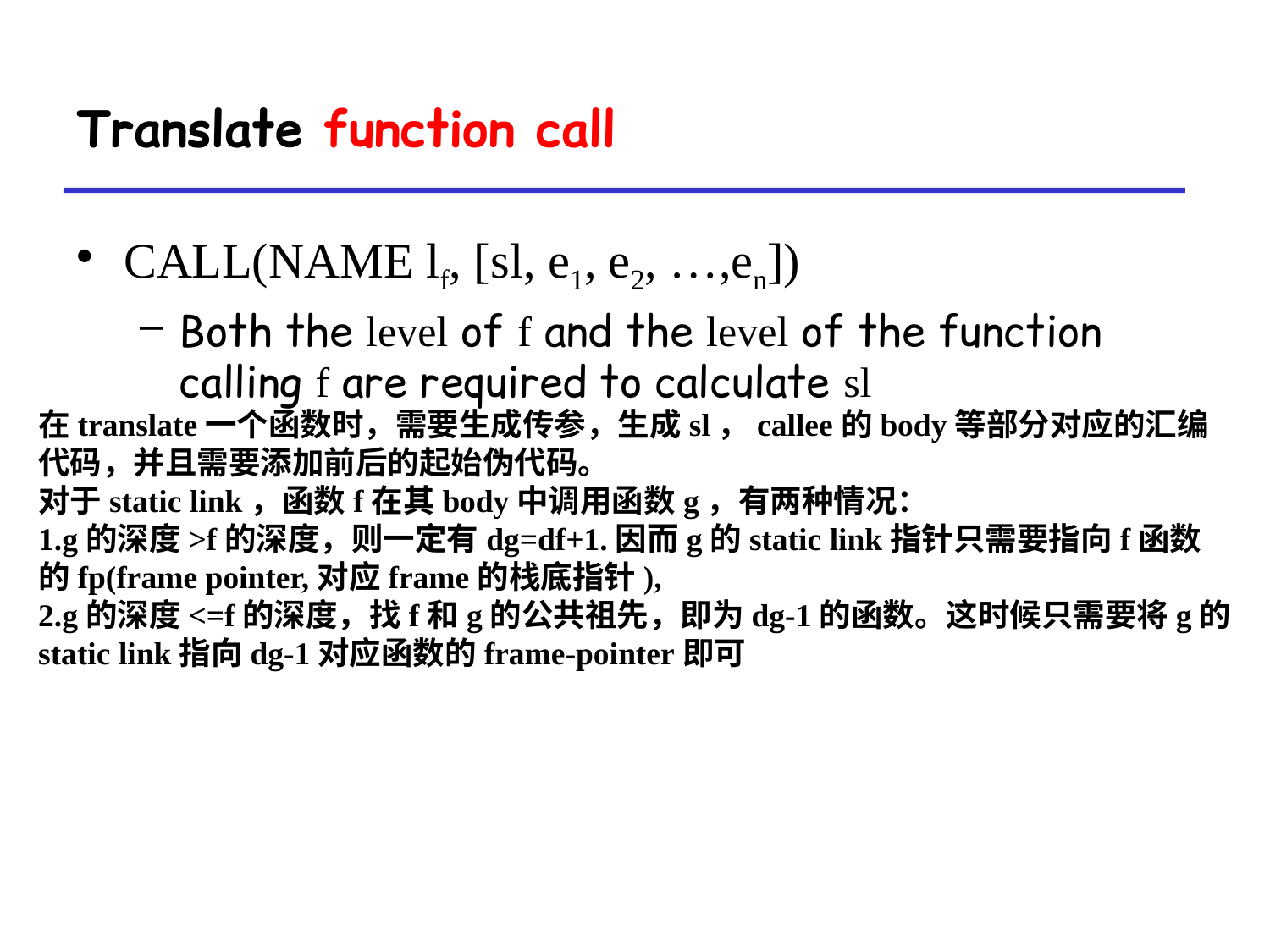

# Translate function call
CALL(NAME lf, [sl, e1, e2, …,en])
Both the level of f and the level of the function calling f are required to calculate sl

在translate一个函数时，需要生成传参，生成sl，callee的body等部分对应的汇编代码，并且需要添加前后的起始伪代码。
对于static link，函数f在其body中调用函数g，有两种情况：
1.g的深度>f的深度，则一定有dg=df+1.因而g的static link指针只需要指向f函数的fp(frame pointer,对应frame的栈底指针),
2.g的深度<=f的深度，找f和g的公共祖先，即为dg-1的函数。这时候只需要将g的static link指向dg-1对应函数的frame-pointer即可

53